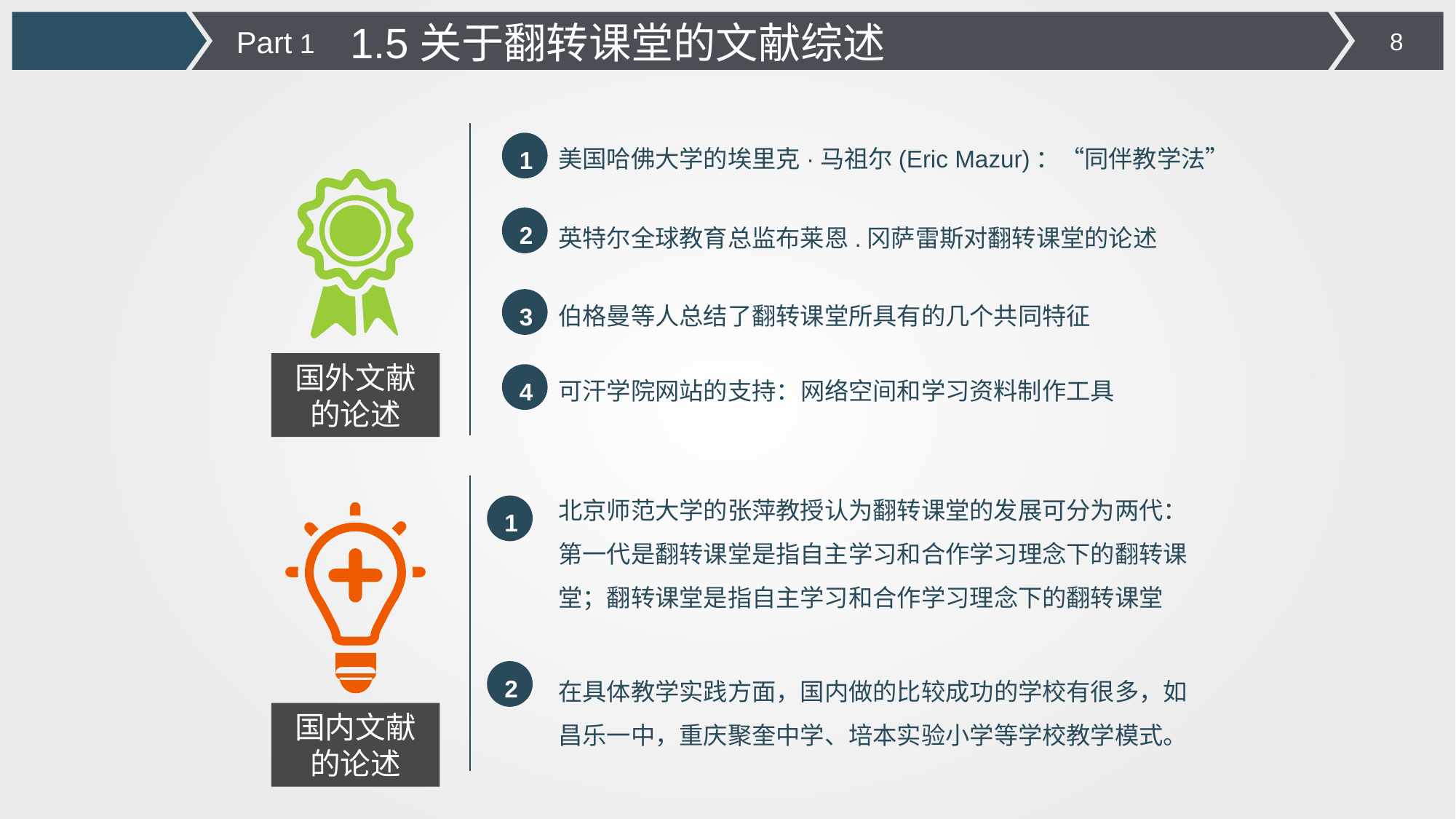

1.5关于翻转课堂的文献综述
Part 1
美国哈佛大学的埃里克·马祖尔(Eric Mazur)：“同伴教学法”
1

英特尔全球教育总监布莱恩.冈萨雷斯对翻转课堂的论述
2
伯格曼等人总结了翻转课堂所具有的几个共同特征
3
国外文献的论述
可汗学院网站的支持：网络空间和学习资料制作工具
4
北京师范大学的张萍教授认为翻转课堂的发展可分为两代：第一代是翻转课堂是指自主学习和合作学习理念下的翻转课堂；翻转课堂是指自主学习和合作学习理念下的翻转课堂
1

在具体教学实践方面，国内做的比较成功的学校有很多，如昌乐一中，重庆聚奎中学、培本实验小学等学校教学模式。
2
国内文献的论述